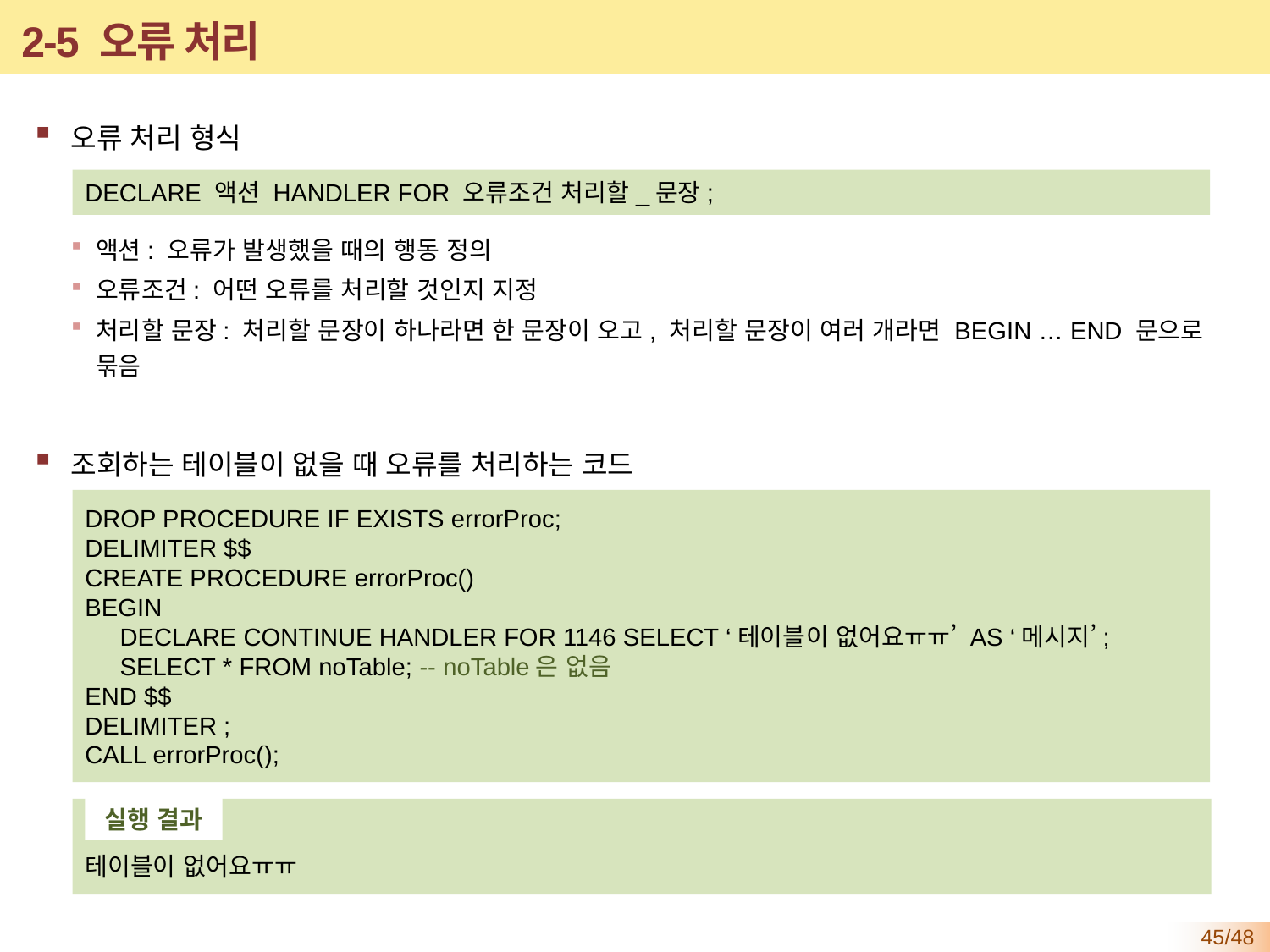

# 2-5 오류 처리
오류 처리 형식

액션: 오류가 발생했을 때의 행동 정의
오류조건: 어떤 오류를 처리할 것인지 지정
처리할 문장: 처리할 문장이 하나라면 한 문장이 오고, 처리할 문장이 여러 개라면 BEGIN … END 문으로 묶음

조회하는 테이블이 없을 때 오류를 처리하는 코드

DECLARE 액션 HANDLER FOR 오류조건 처리할_문장;
DROP PROCEDURE IF EXISTS errorProc;
DELIMITER $$
CREATE PROCEDURE errorProc()
BEGIN
     DECLARE CONTINUE HANDLER FOR 1146 SELECT ‘테이블이 없어요ㅠㅠ’ AS ‘메시지’;
     SELECT * FROM noTable; -- noTable은 없음
END $$
DELIMITER ;
CALL errorProc();
실행 결과

테이블이 없어요ㅠㅠ